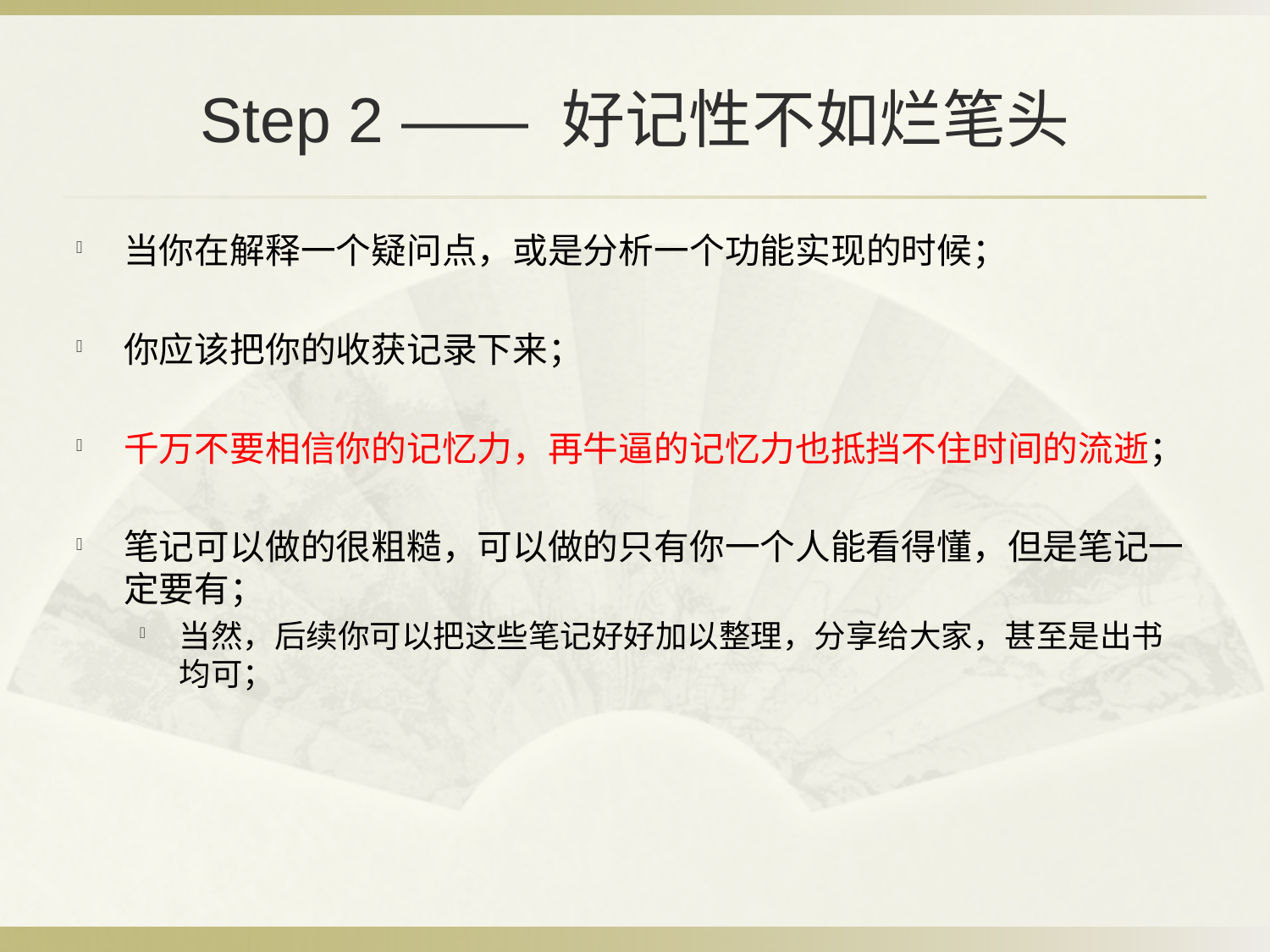

# Step 2 —— 好记性不如烂笔头
当你在解释一个疑问点，或是分析一个功能实现的时候；

你应该把你的收获记录下来；

千万不要相信你的记忆力，再牛逼的记忆力也抵挡不住时间的流逝；

笔记可以做的很粗糙，可以做的只有你一个人能看得懂，但是笔记一定要有；
当然，后续你可以把这些笔记好好加以整理，分享给大家，甚至是出书均可；